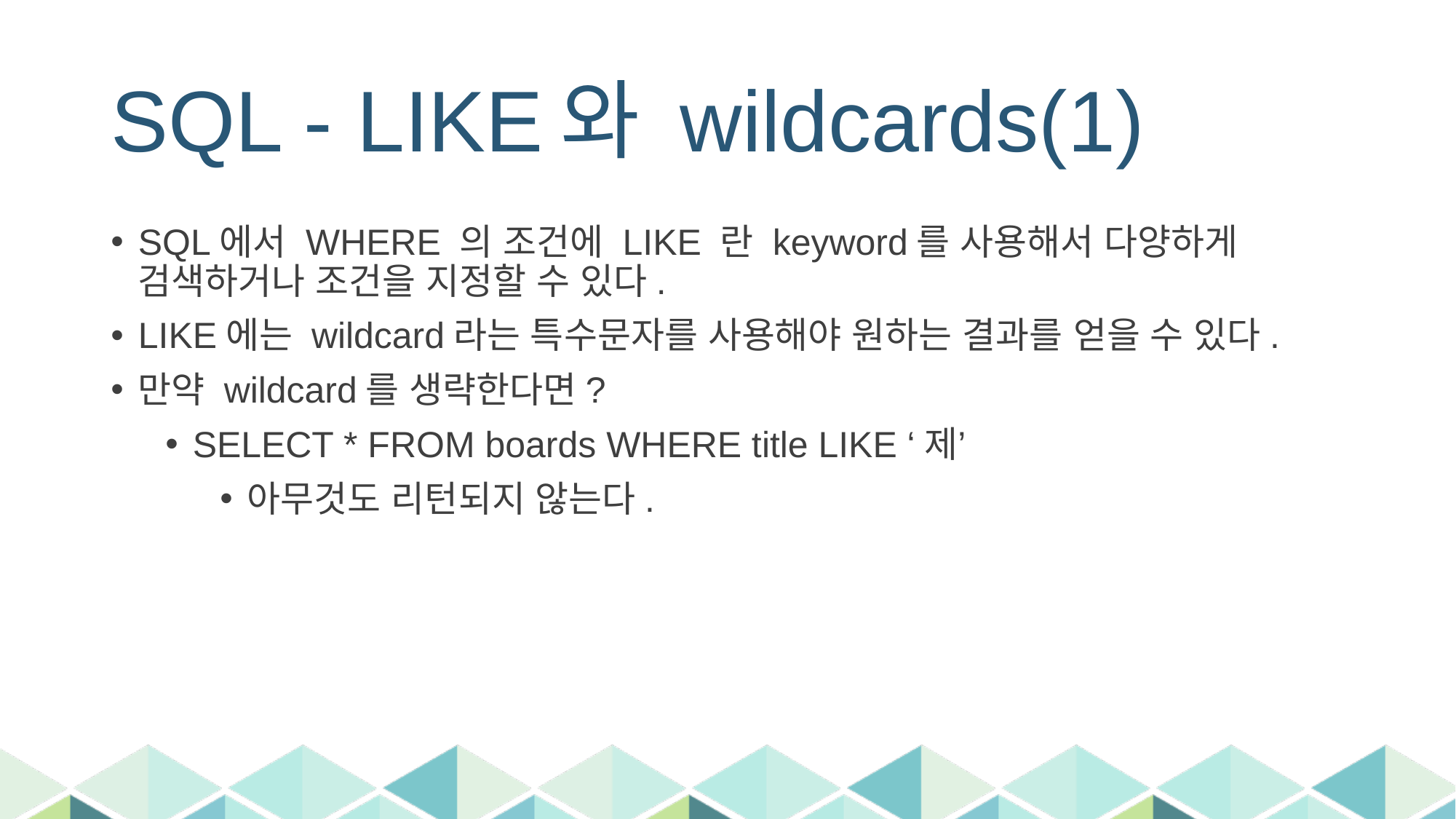

# SQL - LIKE와 wildcards(1)
SQL에서 WHERE 의 조건에 LIKE 란 keyword를 사용해서 다양하게 검색하거나 조건을 지정할 수 있다.
LIKE에는 wildcard라는 특수문자를 사용해야 원하는 결과를 얻을 수 있다.
만약 wildcard를 생략한다면?
SELECT * FROM boards WHERE title LIKE ‘제’
아무것도 리턴되지 않는다.